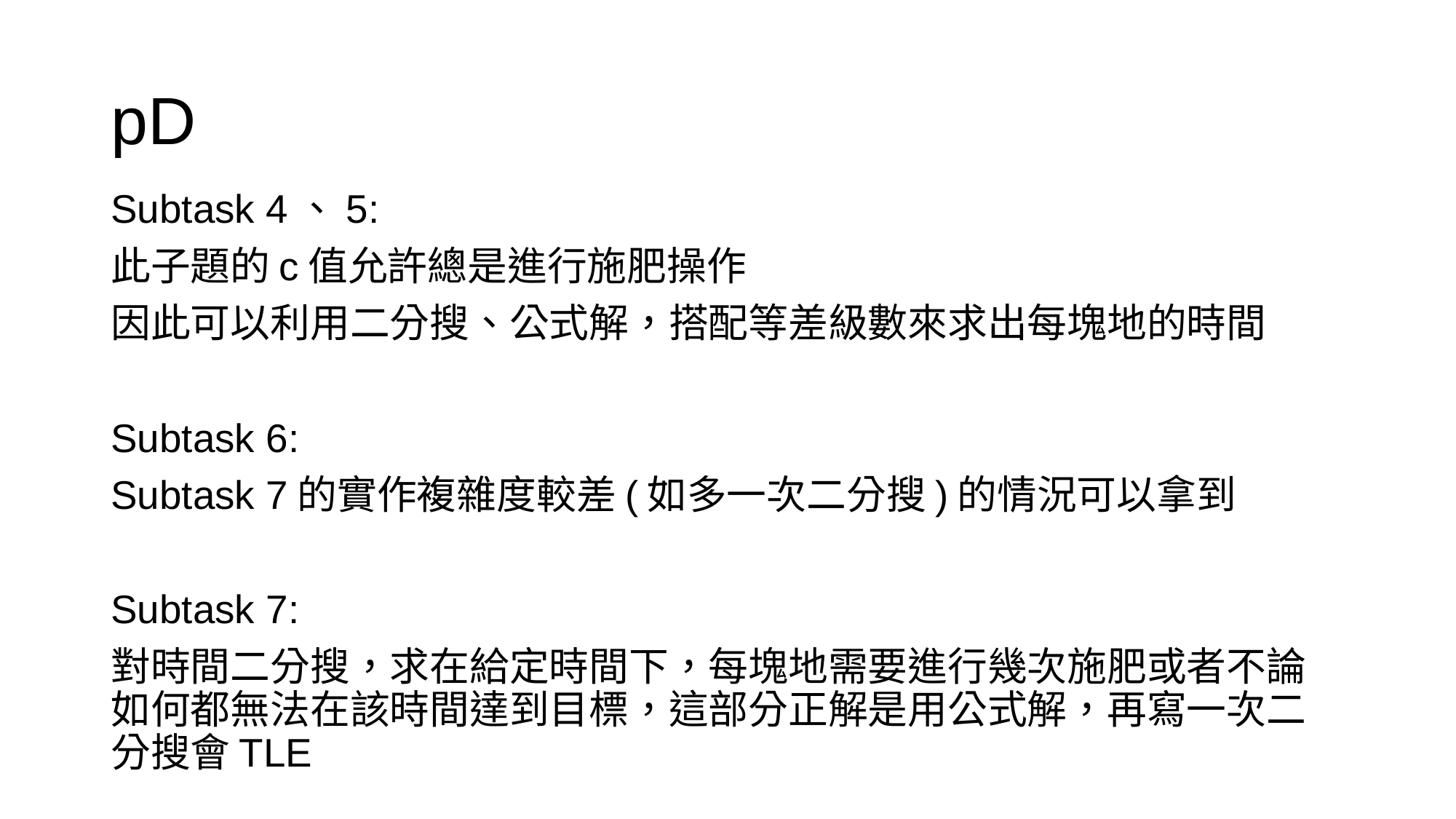

# pD
Subtask 4、5:
此子題的c值允許總是進行施肥操作
因此可以利用二分搜、公式解，搭配等差級數來求出每塊地的時間

Subtask 6:
Subtask 7的實作複雜度較差(如多一次二分搜)的情況可以拿到

Subtask 7:
對時間二分搜，求在給定時間下，每塊地需要進行幾次施肥或者不論如何都無法在該時間達到目標，這部分正解是用公式解，再寫一次二分搜會TLE